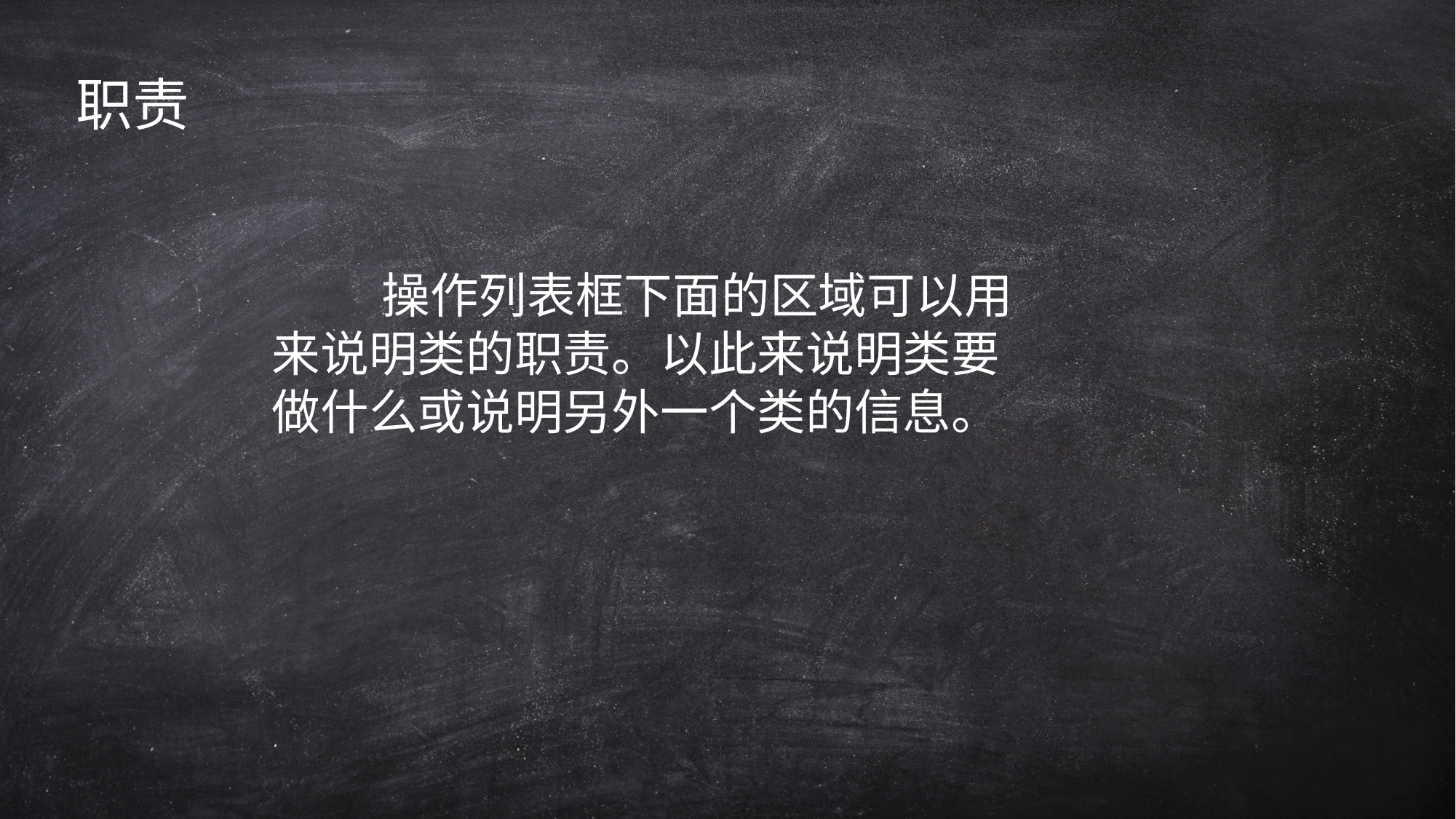

职责
         操作列表框下面的区域可以用来说明类的职责。以此来说明类要做什么或说明另外一个类的信息。